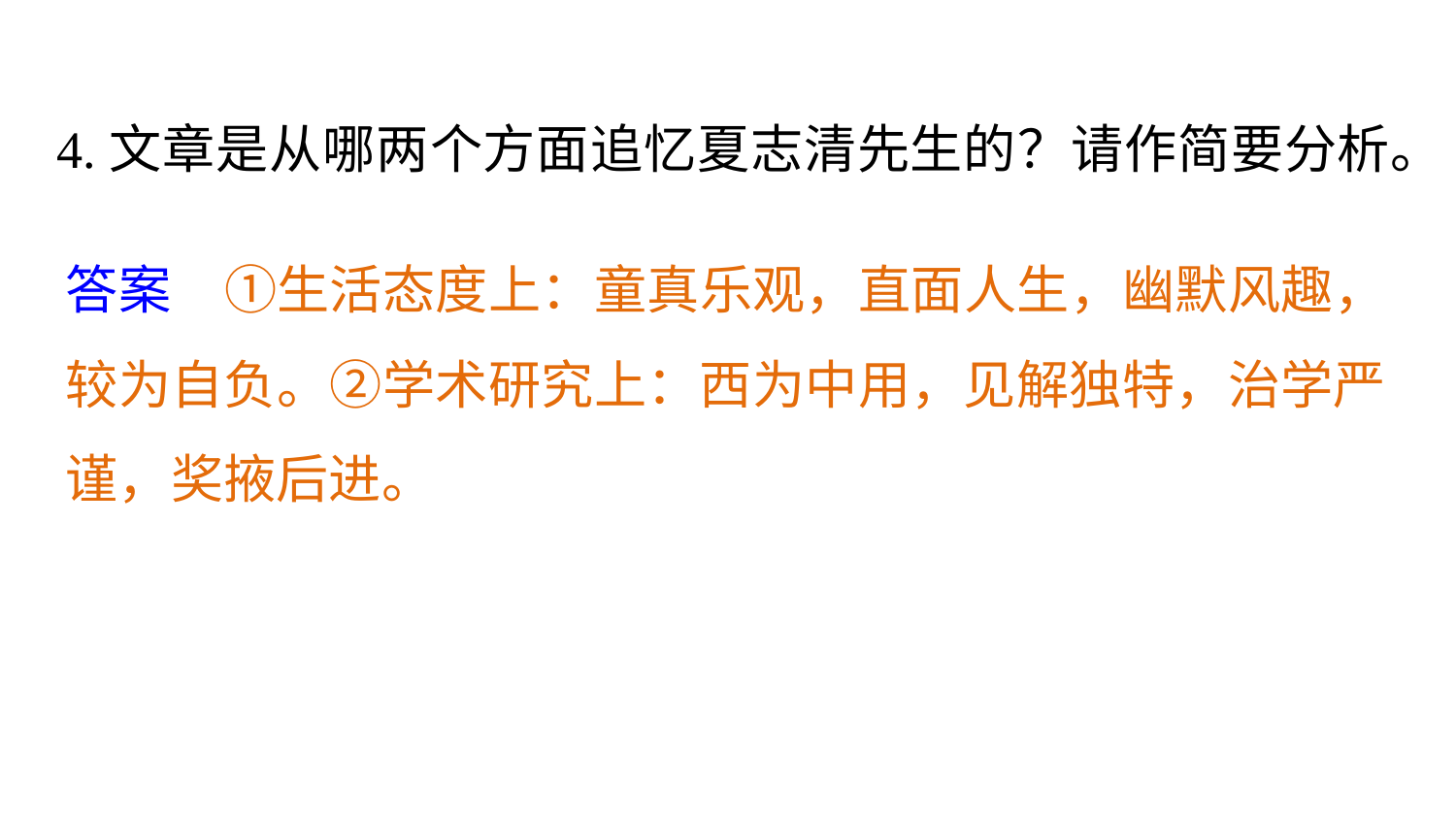

4.文章是从哪两个方面追忆夏志清先生的？请作简要分析。
答案　①生活态度上：童真乐观，直面人生，幽默风趣，较为自负。②学术研究上：西为中用，见解独特，治学严谨，奖掖后进。